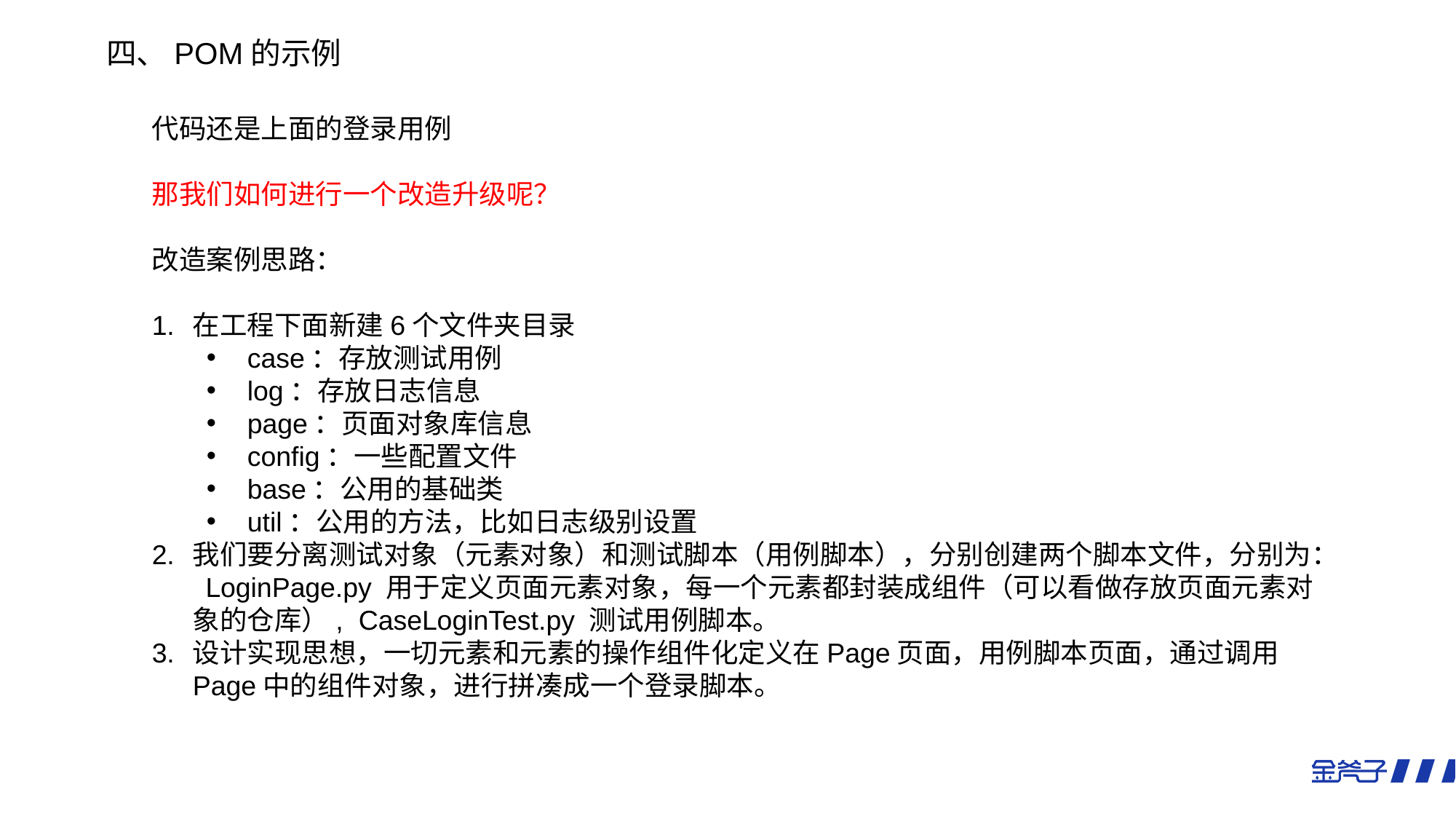

四、POM的示例
代码还是上面的登录用例

那我们如何进行一个改造升级呢？

改造案例思路：

在工程下面新建6个文件夹目录
case：存放测试用例
log：存放日志信息
page：页面对象库信息
config：一些配置文件
base：公用的基础类
util：公用的方法，比如日志级别设置
我们要分离测试对象（元素对象）和测试脚本（用例脚本），分别创建两个脚本文件，分别为： LoginPage.py 用于定义页面元素对象，每一个元素都封装成组件（可以看做存放页面元素对象的仓库）,  CaseLoginTest.py 测试用例脚本。
设计实现思想，一切元素和元素的操作组件化定义在Page页面，用例脚本页面，通过调用Page中的组件对象，进行拼凑成一个登录脚本。